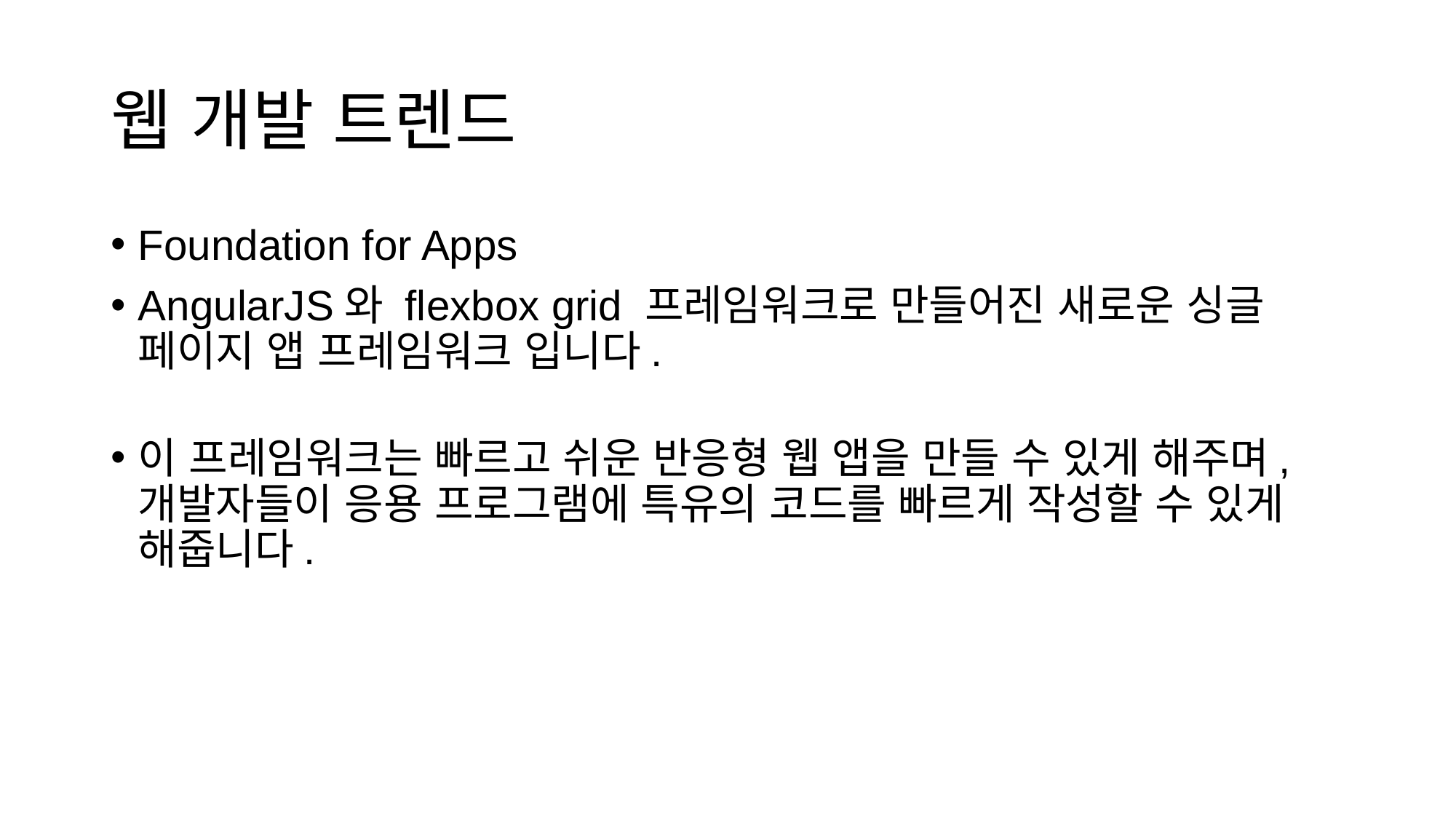

# 웹 개발 트렌드
Foundation for Apps
AngularJS와 flexbox grid 프레임워크로 만들어진 새로운 싱글 페이지 앱 프레임워크 입니다.
이 프레임워크는 빠르고 쉬운 반응형 웹 앱을 만들 수 있게 해주며, 개발자들이 응용 프로그램에 특유의 코드를 빠르게 작성할 수 있게 해줍니다.